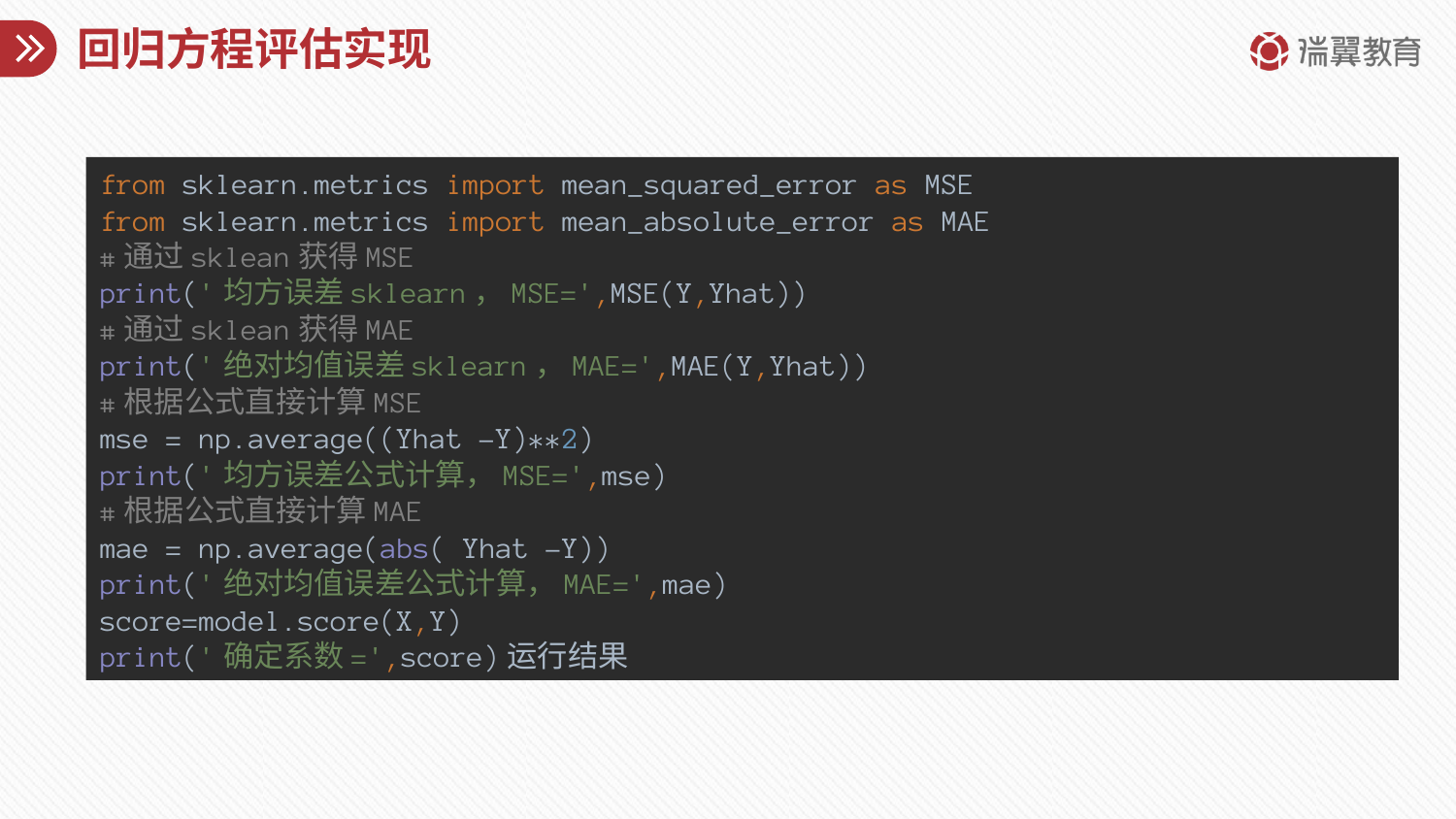

# 回归方程评估实现
from sklearn.metrics import mean_squared_error as MSE
from sklearn.metrics import mean_absolute_error as MAE
#通过sklean获得MSE
print('均方误差sklearn，MSE=',MSE(Y,Yhat))
#通过sklean获得MAE
print('绝对均值误差sklearn，MAE=',MAE(Y,Yhat))
#根据公式直接计算MSE
mse = np.average((Yhat -Y)**2)
print('均方误差公式计算，MSE=',mse)
#根据公式直接计算MAE
mae = np.average(abs( Yhat -Y))
print('绝对均值误差公式计算，MAE=',mae)
score=model.score(X,Y)
print('确定系数=',score)运行结果